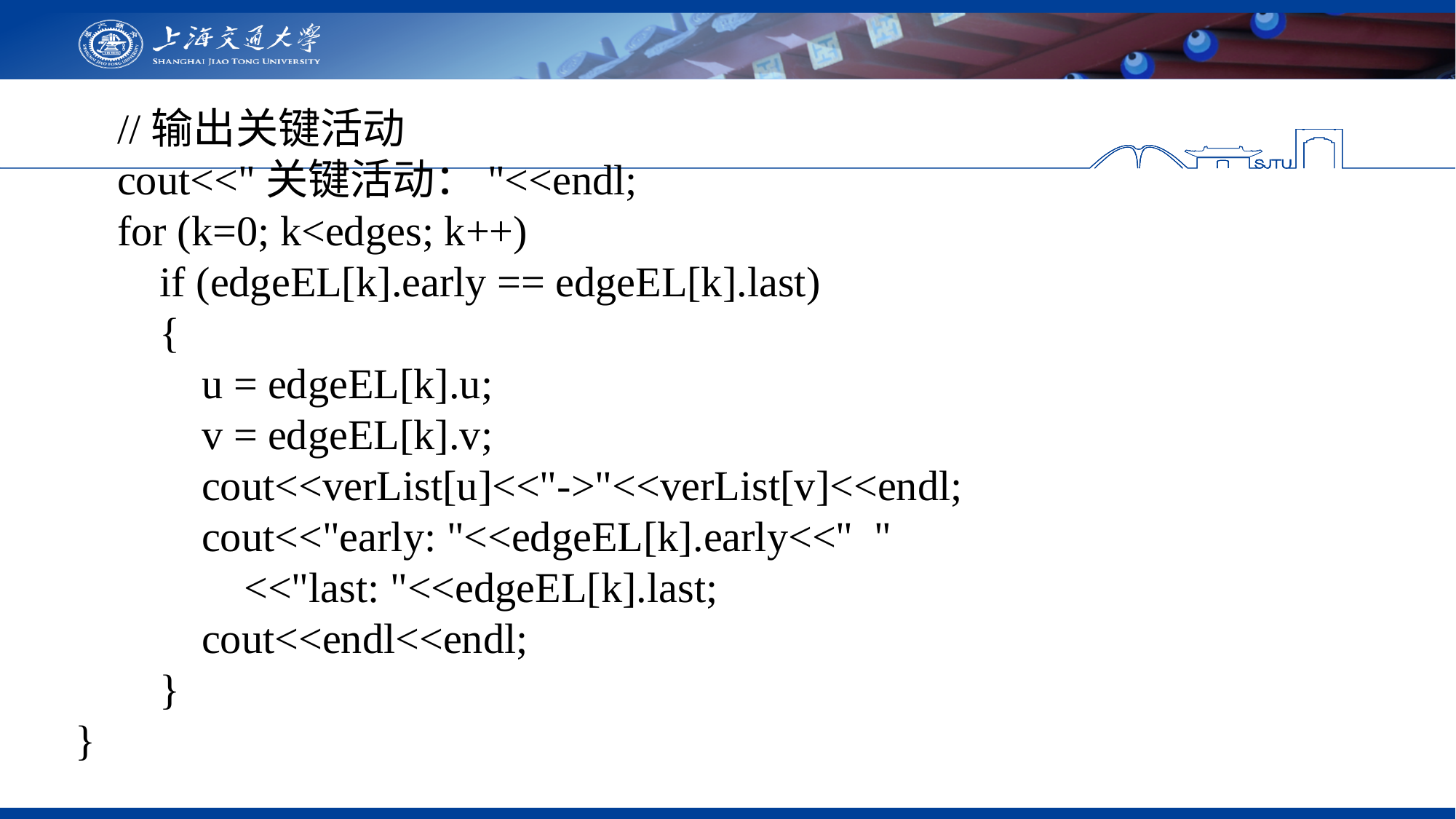

//输出关键活动
    cout<<"关键活动："<<endl;
    for (k=0; k<edges; k++)
        if (edgeEL[k].early == edgeEL[k].last)
        {
            u = edgeEL[k].u;
            v = edgeEL[k].v;
            cout<<verList[u]<<"->"<<verList[v]<<endl;
            cout<<"early: "<<edgeEL[k].early<<"  "
                <<"last: "<<edgeEL[k].last;
            cout<<endl<<endl;
        }
}